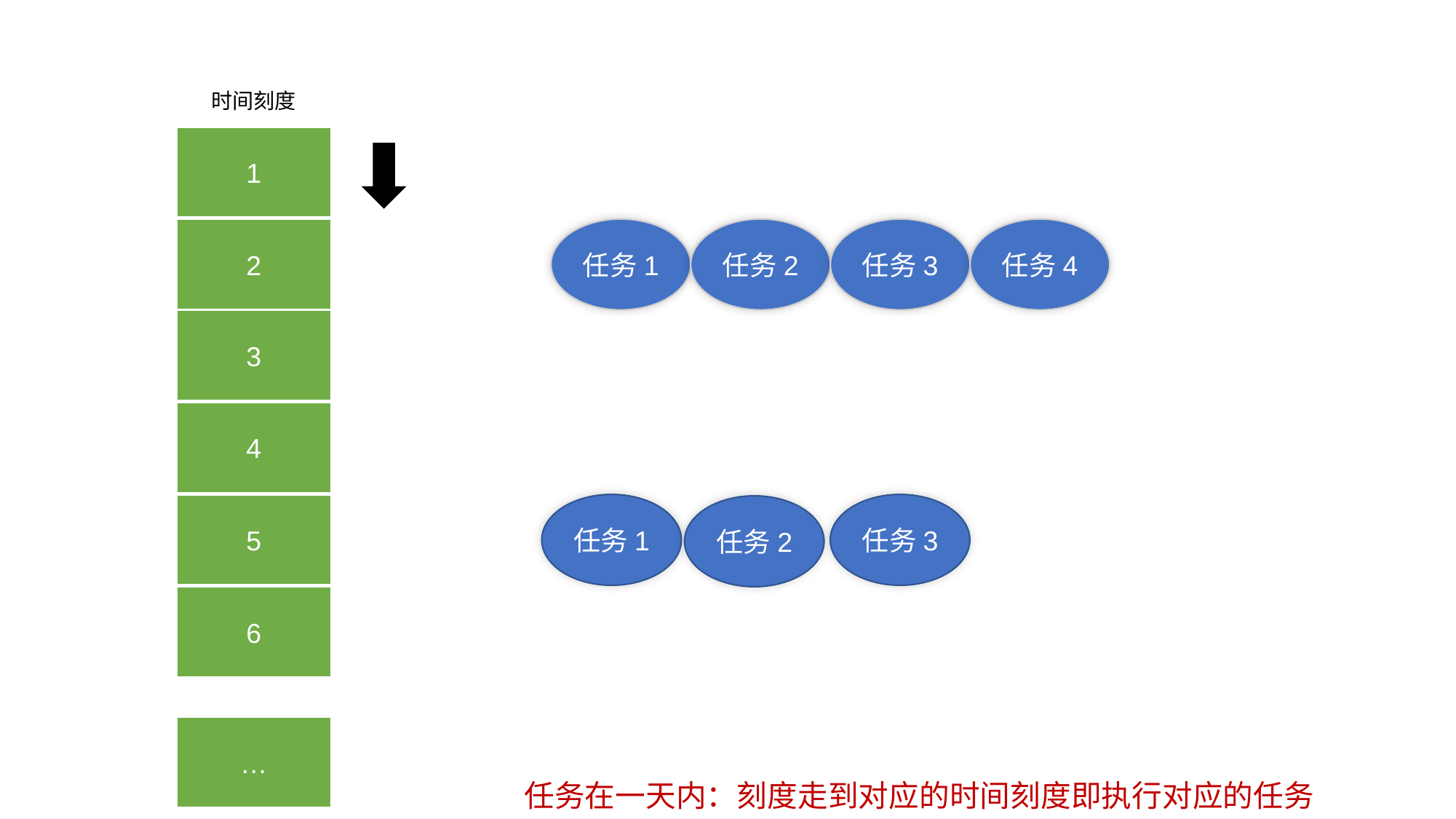

时间刻度
1

2
任务1
任务2
任务3
任务4
3
4
5
任务1
任务3
任务2
6
…
任务在一天内：刻度走到对应的时间刻度即执行对应的任务